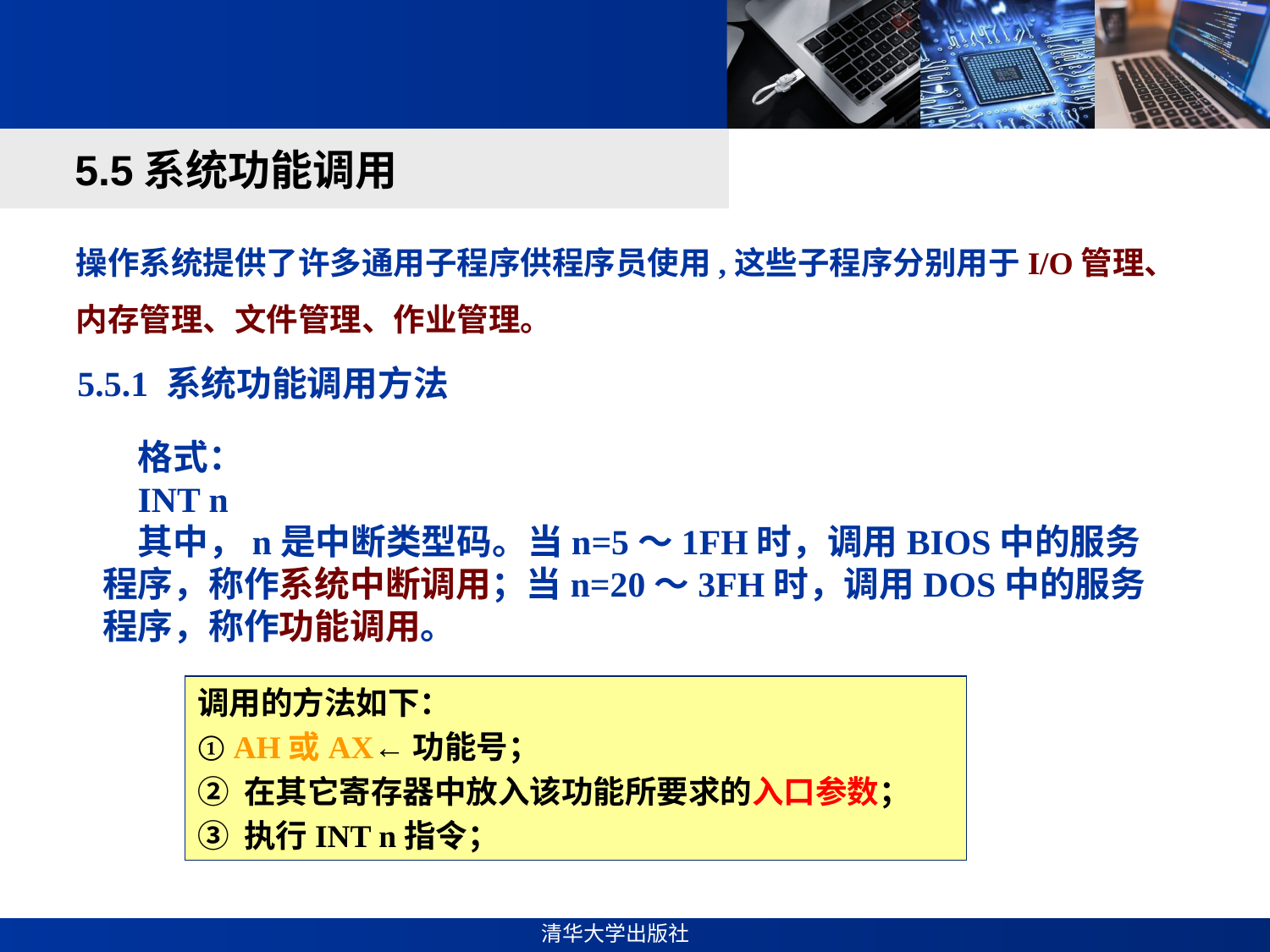

#
5.5系统功能调用

操作系统提供了许多通用子程序供程序员使用,这些子程序分别用于I/O管理、内存管理、文件管理、作业管理。
5.5.1 系统功能调用方法
格式：
INT n
其中，n是中断类型码。当n=5～1FH时，调用BIOS中的服务程序，称作系统中断调用；当n=20～3FH时，调用DOS中的服务程序，称作功能调用。
调用的方法如下：
① AH或AX←功能号；
② 在其它寄存器中放入该功能所要求的入口参数；
③ 执行INT n指令；